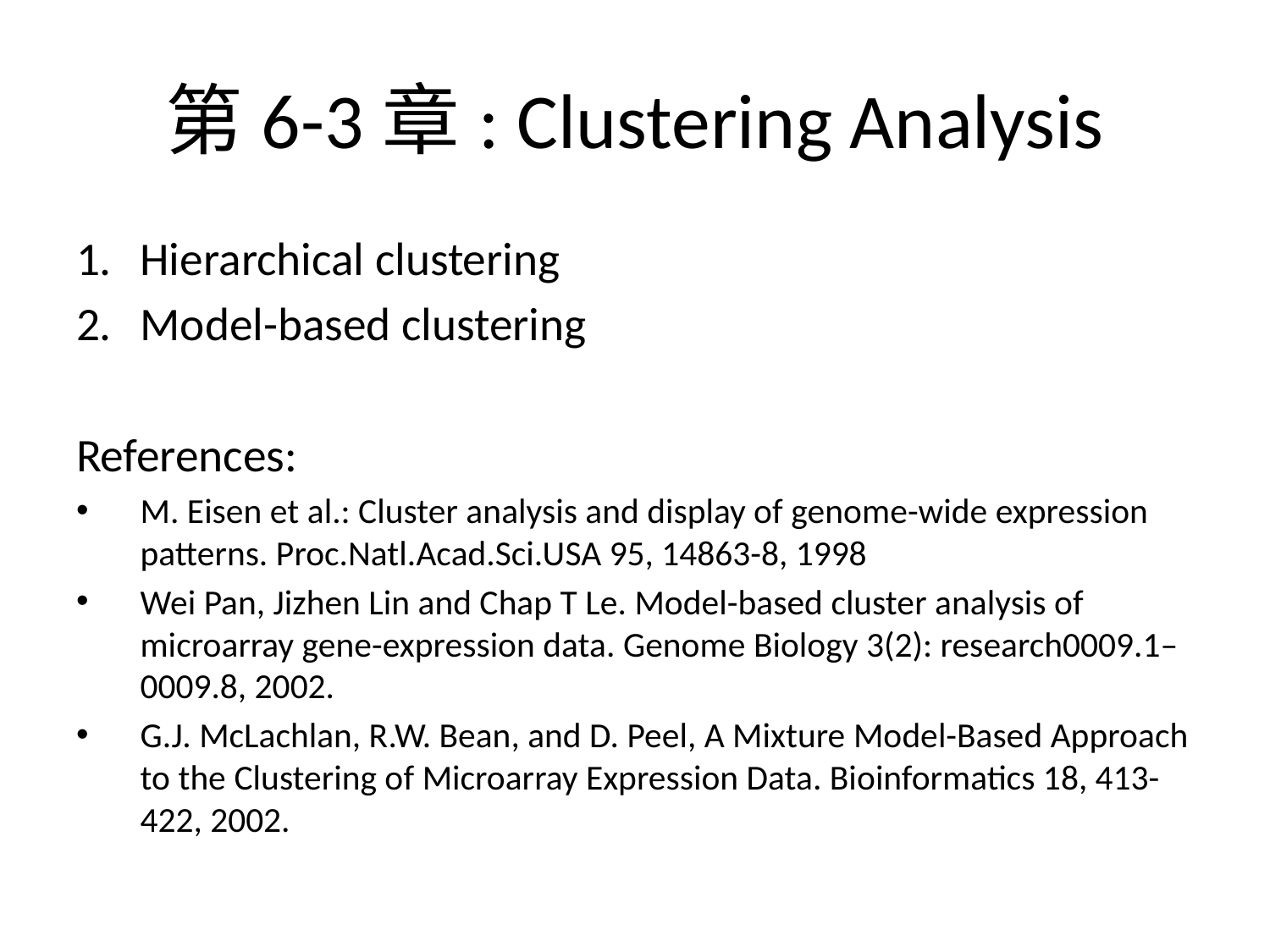

# 第6-3章: Clustering Analysis
Hierarchical clustering
Model-based clustering

References:
M. Eisen et al.: Cluster analysis and display of genome-wide expression patterns. Proc.Natl.Acad.Sci.USA 95, 14863-8, 1998
Wei Pan, Jizhen Lin and Chap T Le. Model-based cluster analysis of microarray gene-expression data. Genome Biology 3(2): research0009.1–0009.8, 2002.
G.J. McLachlan, R.W. Bean, and D. Peel, A Mixture Model-Based Approach to the Clustering of Microarray Expression Data. Bioinformatics 18, 413-422, 2002.